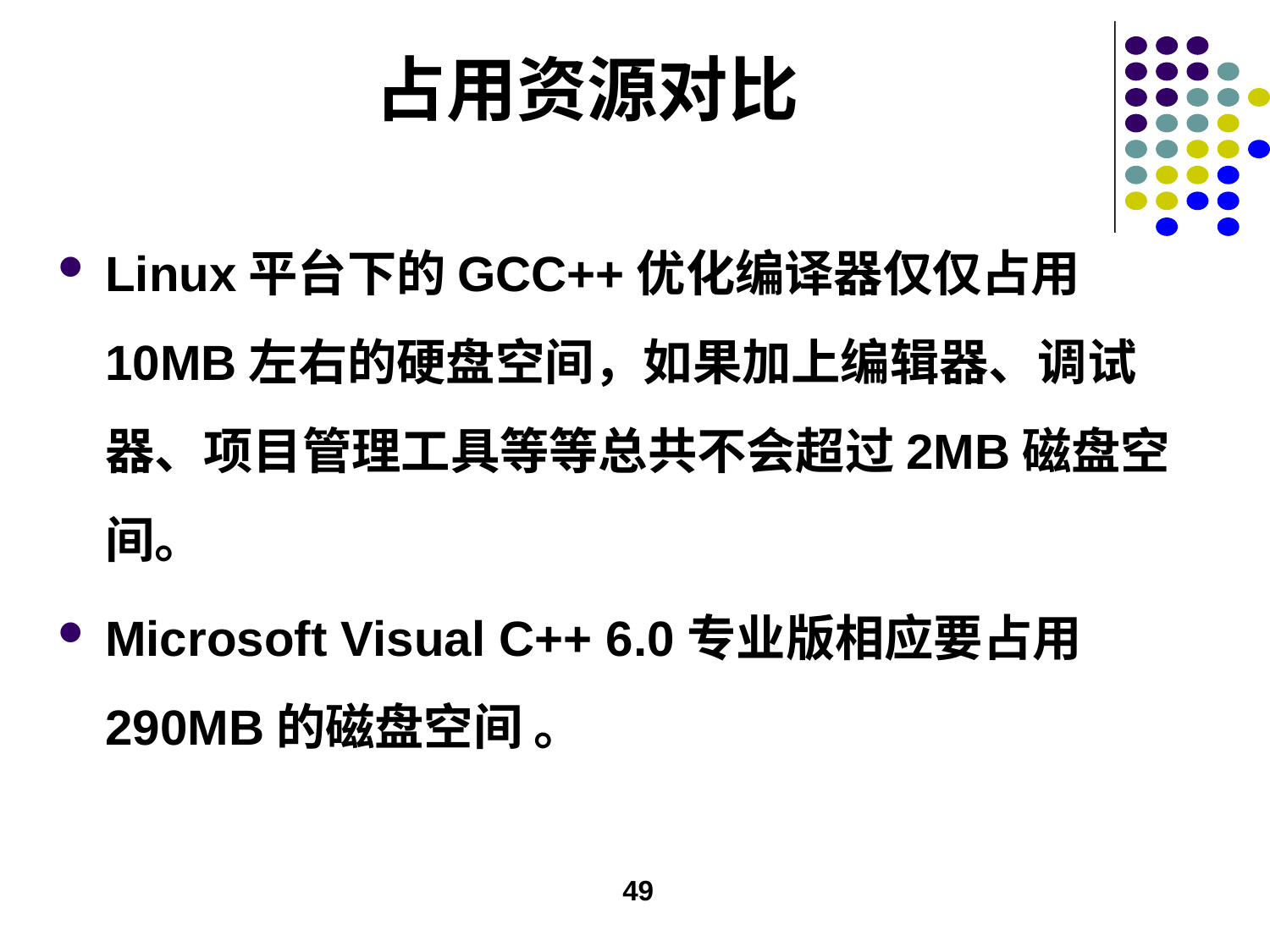

# 占用资源对比
Linux平台下的GCC++优化编译器仅仅占用10MB左右的硬盘空间，如果加上编辑器、调试器、项目管理工具等等总共不会超过2MB磁盘空间。
Microsoft Visual C++ 6.0专业版相应要占用290MB的磁盘空间 。
49